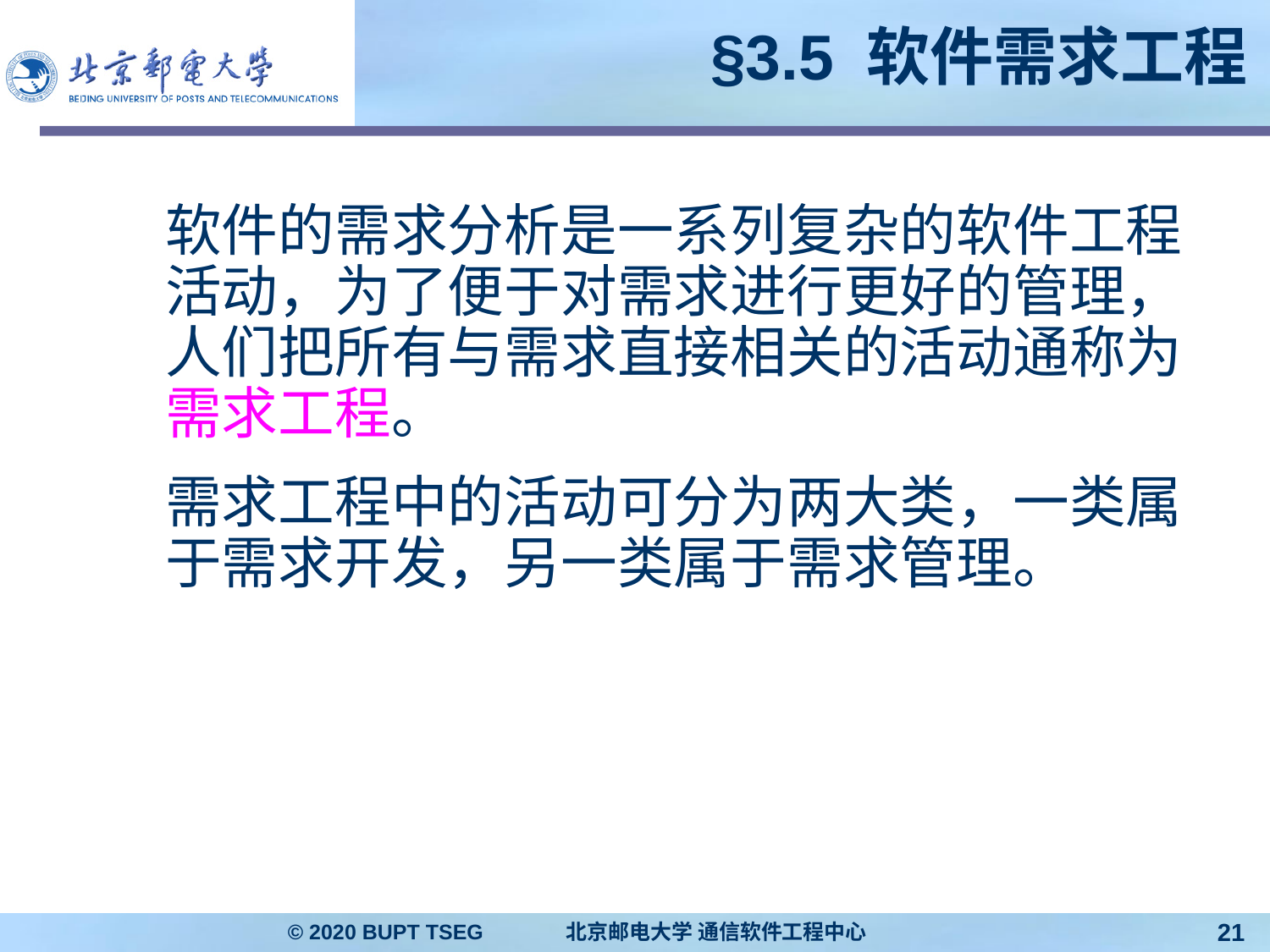

# §3.5 软件需求工程
	软件的需求分析是一系列复杂的软件工程活动，为了便于对需求进行更好的管理，人们把所有与需求直接相关的活动通称为需求工程。
	需求工程中的活动可分为两大类，一类属于需求开发，另一类属于需求管理。
© 2020 BUPT TSEG             北京邮电大学 通信软件工程中心